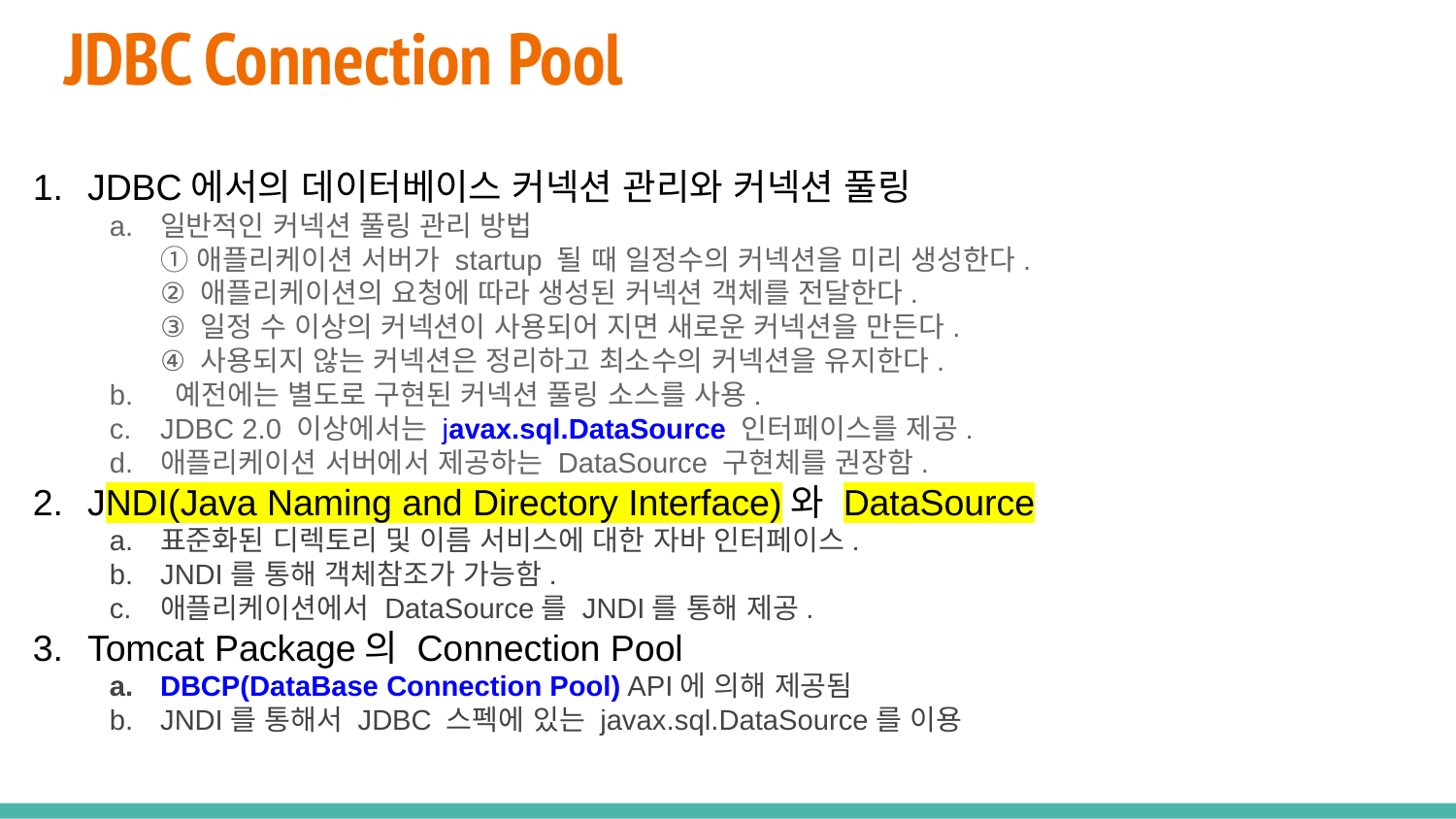

# JDBC Connection Pool
JDBC에서의 데이터베이스 커넥션 관리와 커넥션 풀링
일반적인 커넥션 풀링 관리 방법
① 애플리케이션 서버가 startup 될 때 일정수의 커넥션을 미리 생성한다.
② 애플리케이션의 요청에 따라 생성된 커넥션 객체를 전달한다.
③ 일정 수 이상의 커넥션이 사용되어 지면 새로운 커넥션을 만든다.
④ 사용되지 않는 커넥션은 정리하고 최소수의 커넥션을 유지한다.
 예전에는 별도로 구현된 커넥션 풀링 소스를 사용.
JDBC 2.0 이상에서는 javax.sql.DataSource 인터페이스를 제공.
애플리케이션 서버에서 제공하는 DataSource 구현체를 권장함.
JNDI(Java Naming and Directory Interface)와 DataSource
표준화된 디렉토리 및 이름 서비스에 대한 자바 인터페이스.
JNDI를 통해 객체참조가 가능함.
애플리케이션에서 DataSource를 JNDI를 통해 제공.
Tomcat Package의 Connection Pool
DBCP(DataBase Connection Pool) API에 의해 제공됨
JNDI를 통해서 JDBC 스펙에 있는 javax.sql.DataSource를 이용